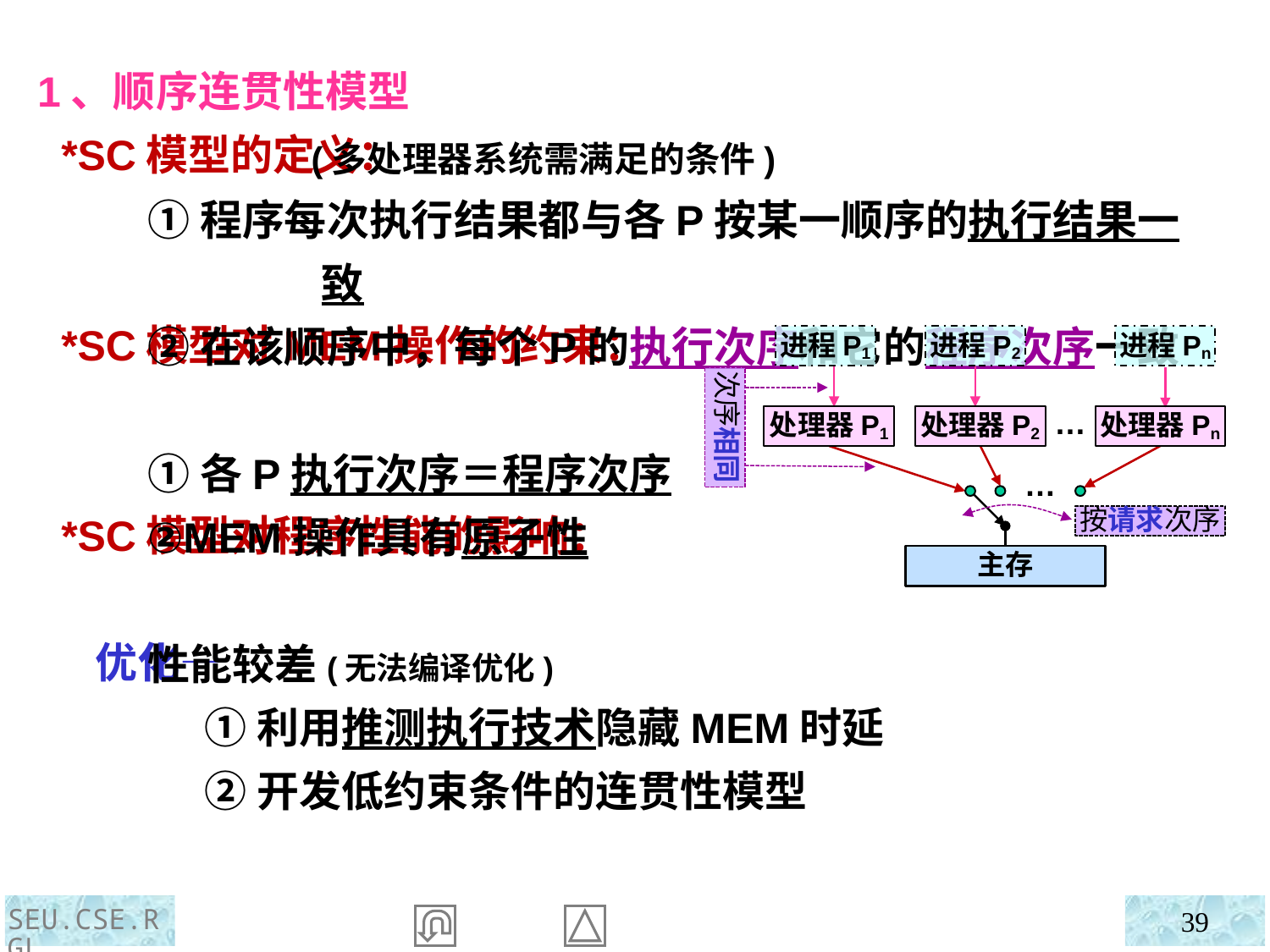

1、顺序连贯性模型
  *SC模型的定义：

  *SC模型对MEM操作的约束：

  *SC模型对程序性能的影响：

     优化—
              (多处理器系统需满足的条件)
①程序每次执行结果都与各P按某一顺序的执行结果一致
②在该顺序中，每个P的执行次序和它的程序次序一致

①各P执行次序＝程序次序
②MEM操作具有原子性

性能较差(无法编译优化)
      ①利用推测执行技术隐藏MEM时延
      ②开发低约束条件的连贯性模型
进程Pn
进程P1
进程P2
…
处理器P1
处理器P2
处理器Pn
…

主存
次序相同

按请求次序
SEU.CSE.RGL
39